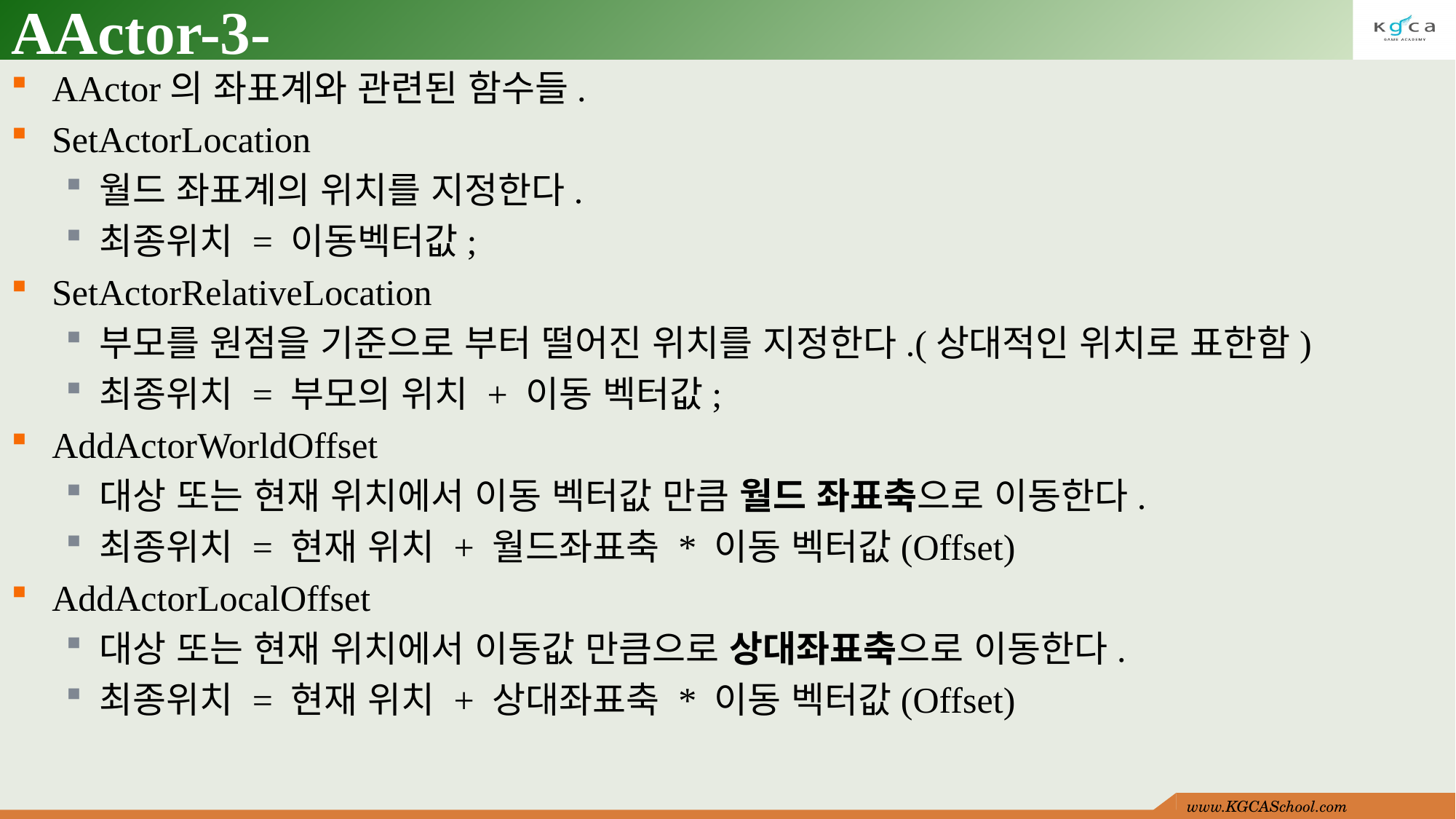

# AActor-3-
AActor의 좌표계와 관련된 함수들.
SetActorLocation
월드 좌표계의 위치를 지정한다.
최종위치 = 이동벡터값;
SetActorRelativeLocation
부모를 원점을 기준으로 부터 떨어진 위치를 지정한다.(상대적인 위치로 표한함)
최종위치 = 부모의 위치 + 이동 벡터값;
AddActorWorldOffset
대상 또는 현재 위치에서 이동 벡터값 만큼 월드 좌표축으로 이동한다.
최종위치 = 현재 위치 + 월드좌표축 * 이동 벡터값(Offset)
AddActorLocalOffset
대상 또는 현재 위치에서 이동값 만큼으로 상대좌표축으로 이동한다.
최종위치 = 현재 위치 + 상대좌표축 * 이동 벡터값(Offset)